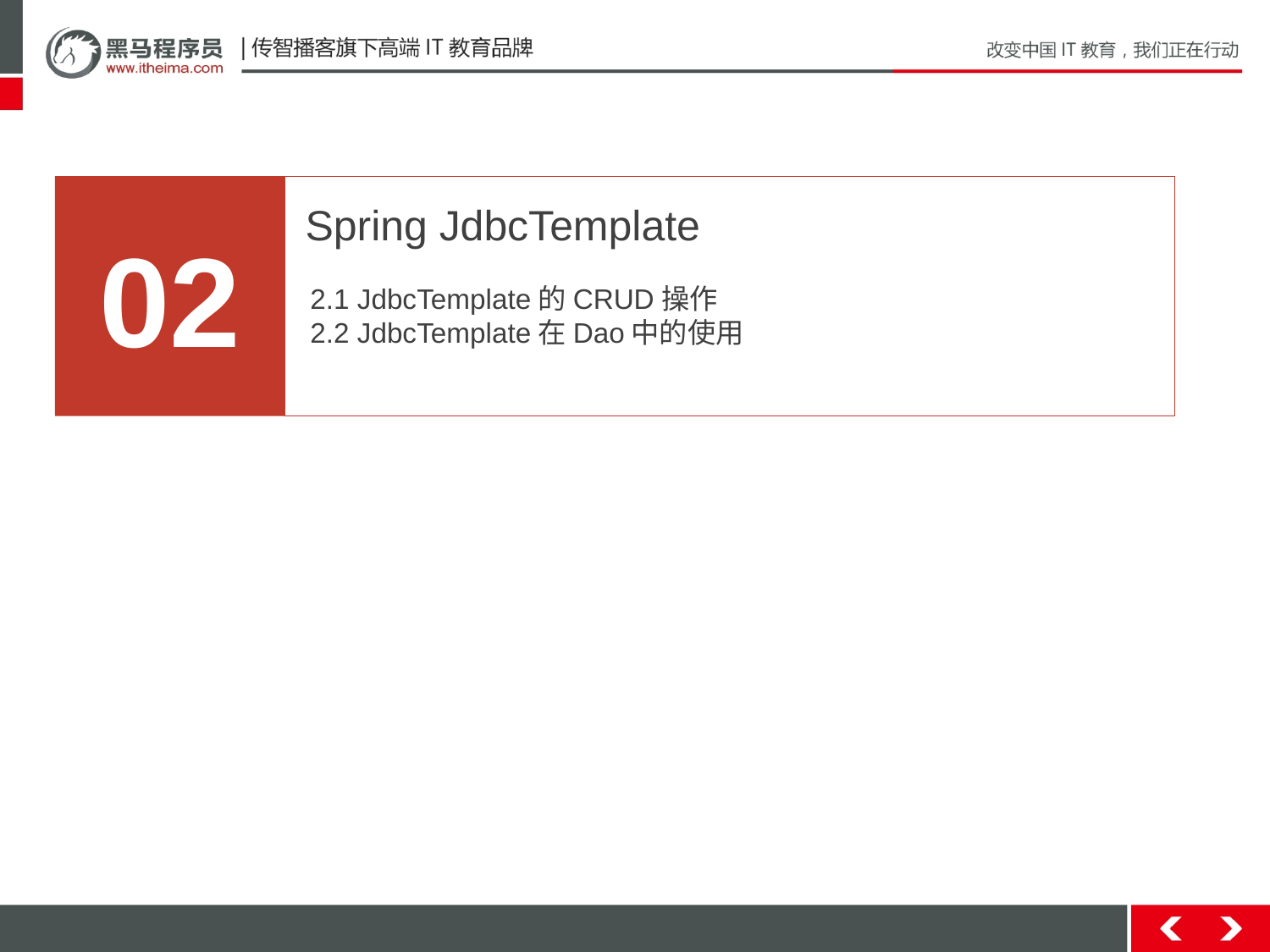

02

Spring JdbcTemplate
2.1 JdbcTemplate的CRUD操作
2.2 JdbcTemplate在Dao中的使用